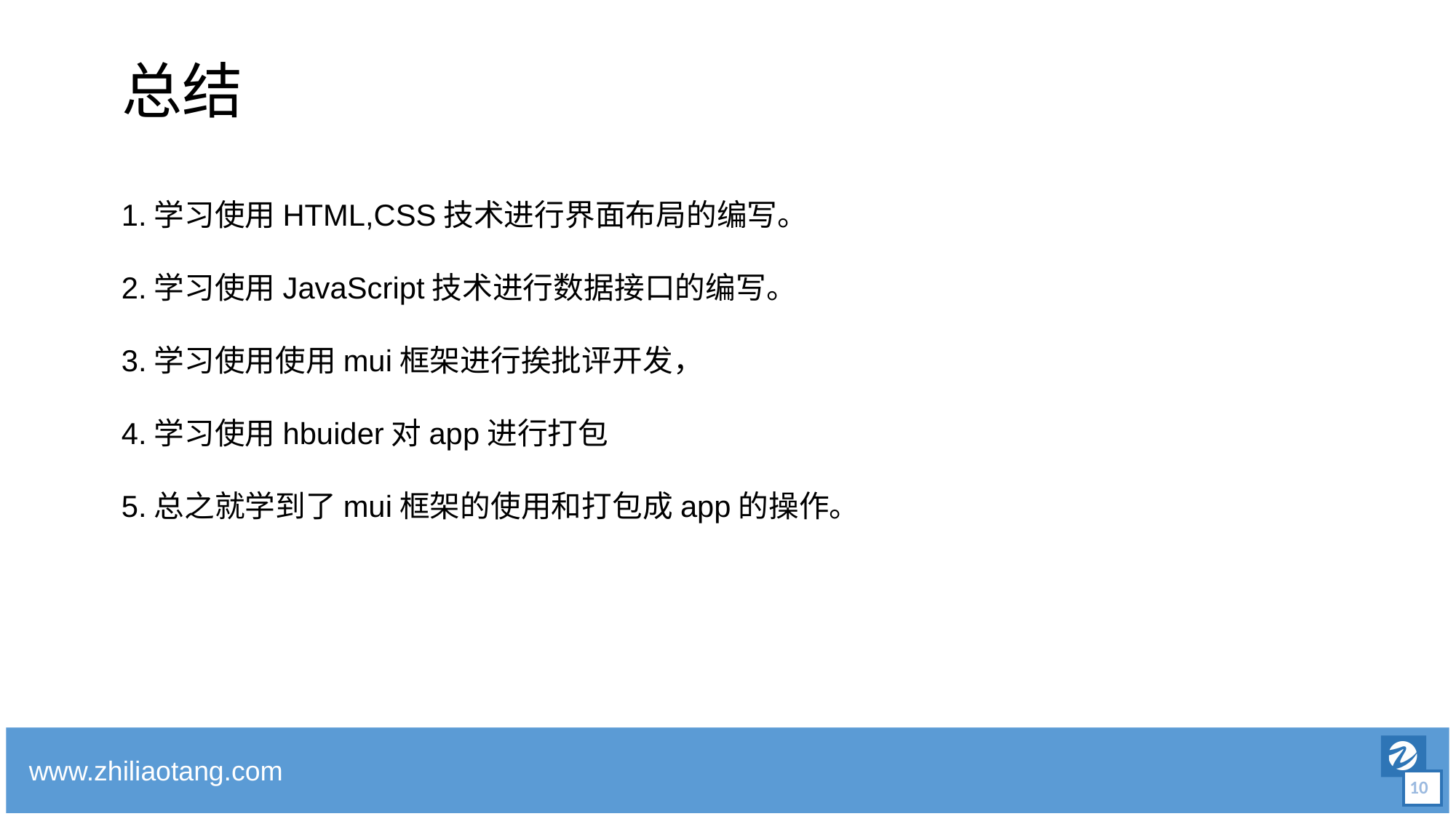

# 总结
1.学习使用HTML,CSS技术进行界面布局的编写。
2.学习使用JavaScript技术进行数据接口的编写。
3.学习使用使用mui框架进行挨批评开发，
4.学习使用hbuider对app进行打包
5.总之就学到了mui框架的使用和打包成app的操作。
10